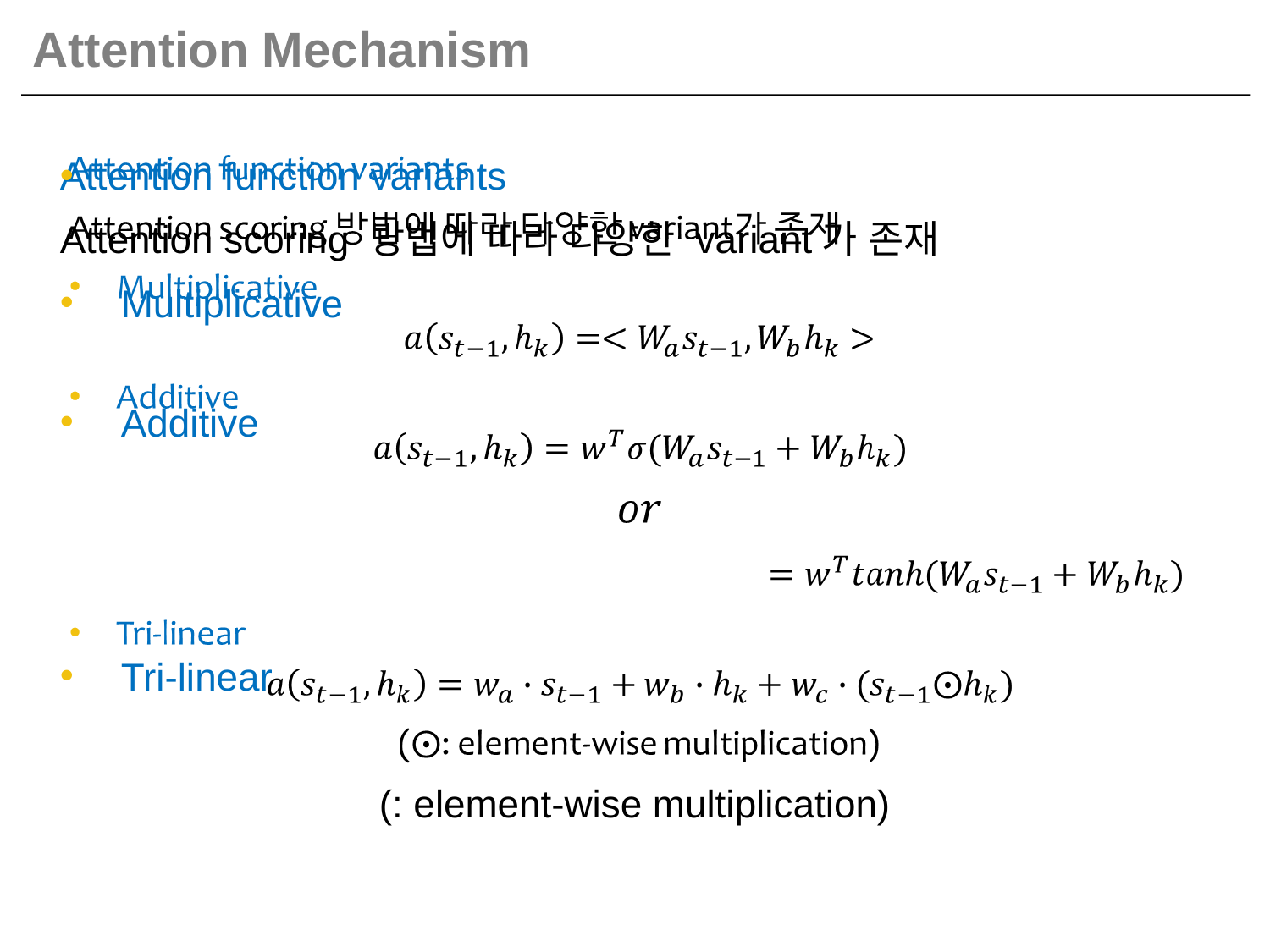

Attention Mechanism
Attention function variants
Attention scoring 방법에 따라 다양한 variant가 존재
Multiplicative
Additive

Tri-linear

(: element-wise multiplication)